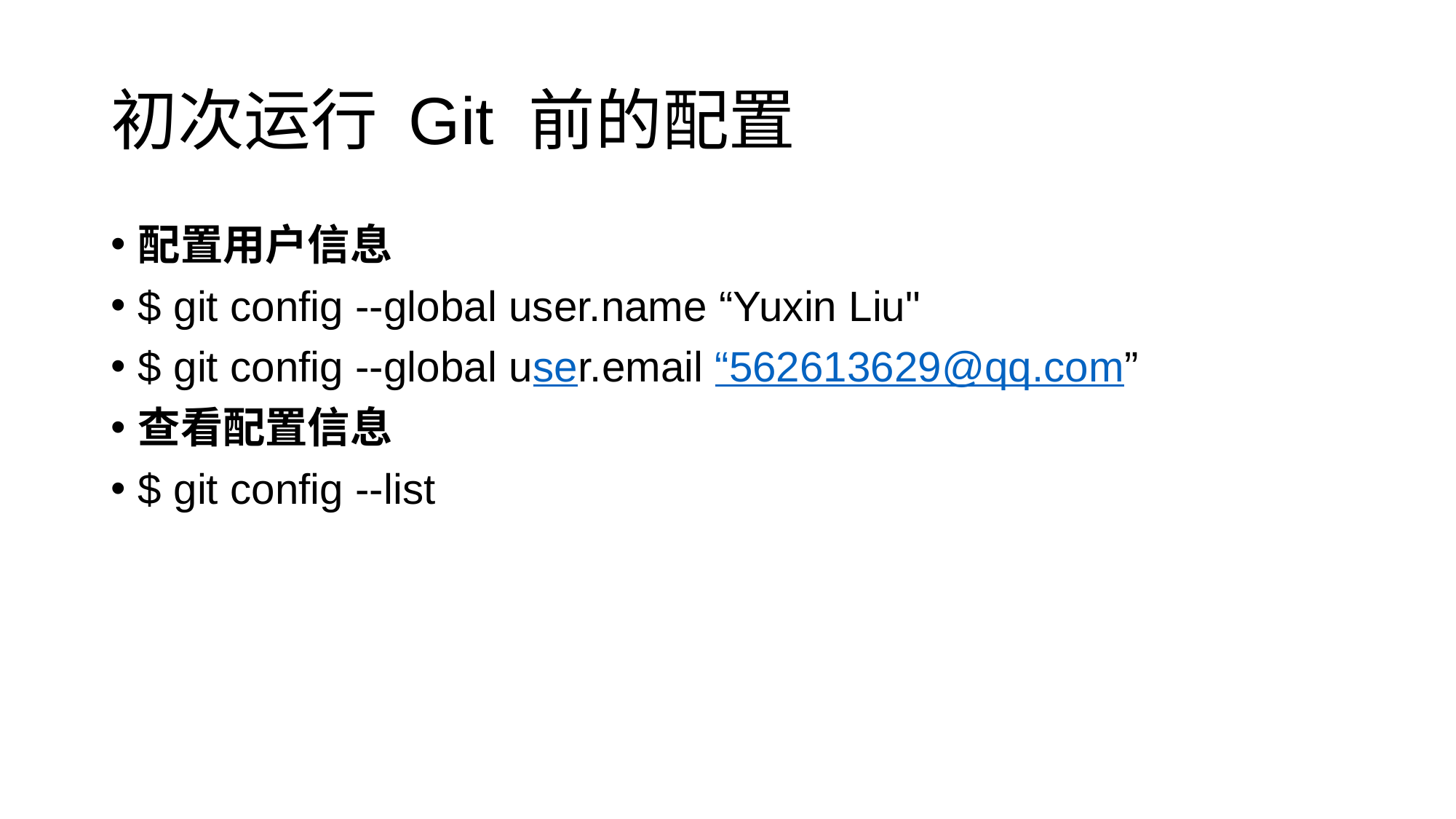

# 初次运行 Git 前的配置
配置用户信息
$ git config --global user.name “Yuxin Liu"
$ git config --global user.email “562613629@qq.com”
查看配置信息
$ git config --list